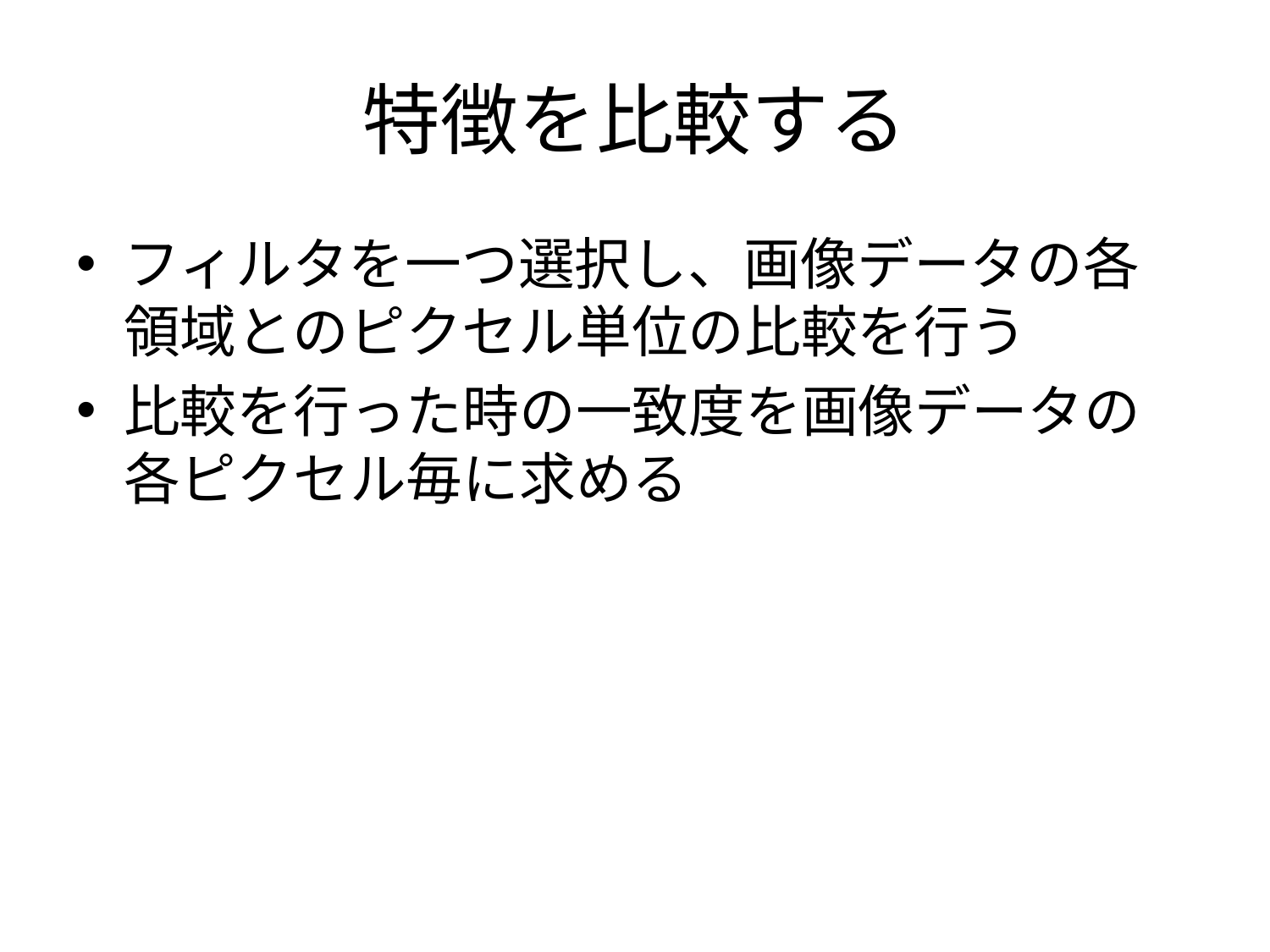

# 特徴を比較する
フィルタを一つ選択し、画像データの各領域とのピクセル単位の比較を行う
比較を行った時の一致度を画像データの各ピクセル毎に求める